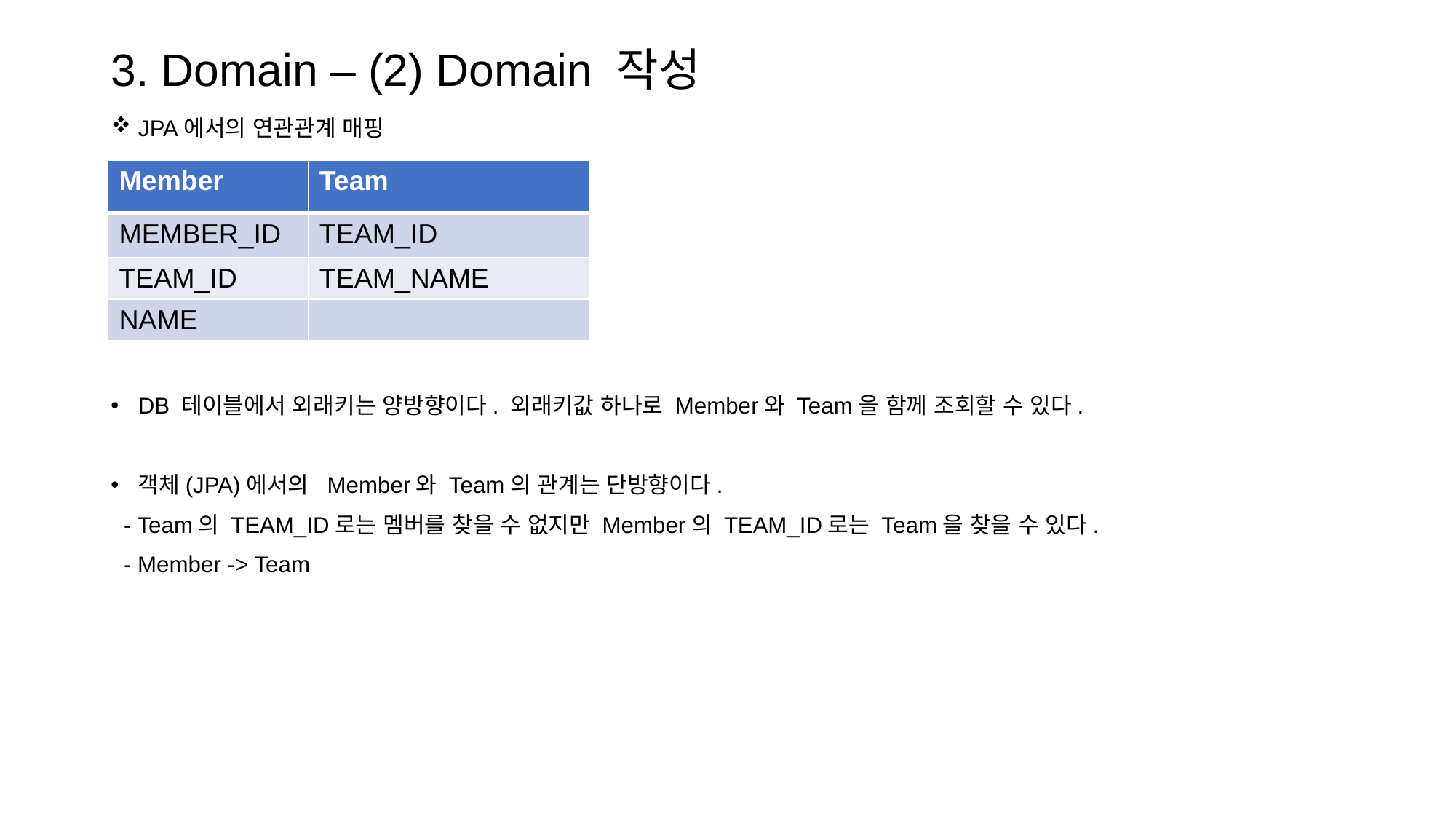

# 3. Domain – (2) Domain 작성
JPA에서의 연관관계 매핑

DB 테이블에서 외래키는 양방향이다. 외래키값 하나로 Member와 Team을 함께 조회할 수 있다.

객체(JPA)에서의  Member와 Team의 관계는 단방향이다.
  - Team의 TEAM_ID로는 멤버를 찾을 수 없지만 Member의 TEAM_ID로는 Team을 찾을 수 있다.
  - Member -> Team
| Member | Team |
| --- | --- |
| MEMBER\_ID | TEAM\_ID |
| TEAM\_ID | TEAM\_NAME |
| NAME |  |